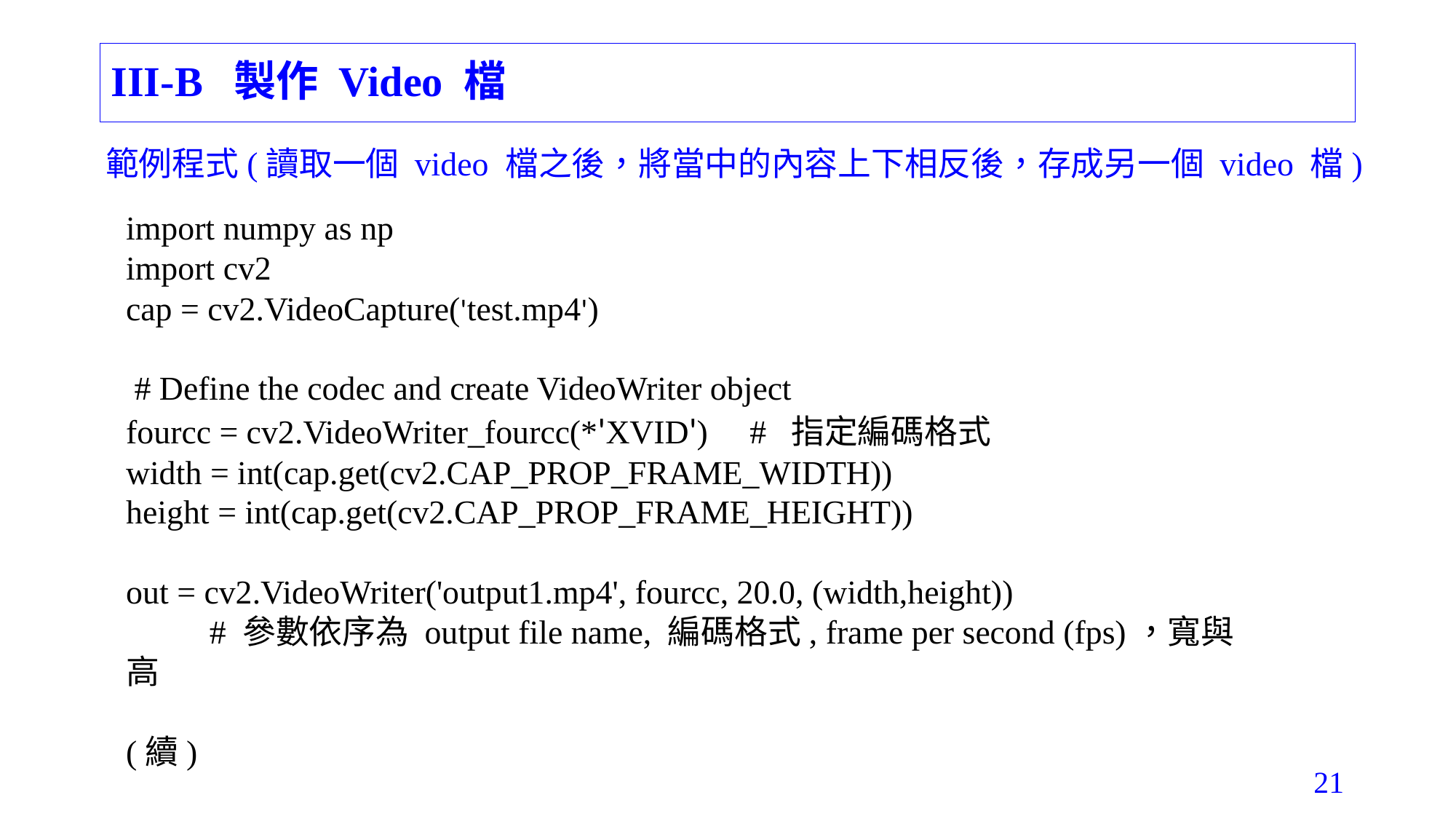

# III-B  製作 Video 檔
範例程式(讀取一個 video 檔之後，將當中的內容上下相反後，存成另一個 video 檔)
import numpy as np
import cv2
cap = cv2.VideoCapture('test.mp4')

 # Define the codec and create VideoWriter object
fourcc = cv2.VideoWriter_fourcc(*'XVID')     #  指定編碼格式
width = int(cap.get(cv2.CAP_PROP_FRAME_WIDTH))
height = int(cap.get(cv2.CAP_PROP_FRAME_HEIGHT))
out = cv2.VideoWriter('output1.mp4', fourcc, 20.0, (width,height))
          # 參數依序為 output file name, 編碼格式, frame per second (fps)，寬與高

(續)
21